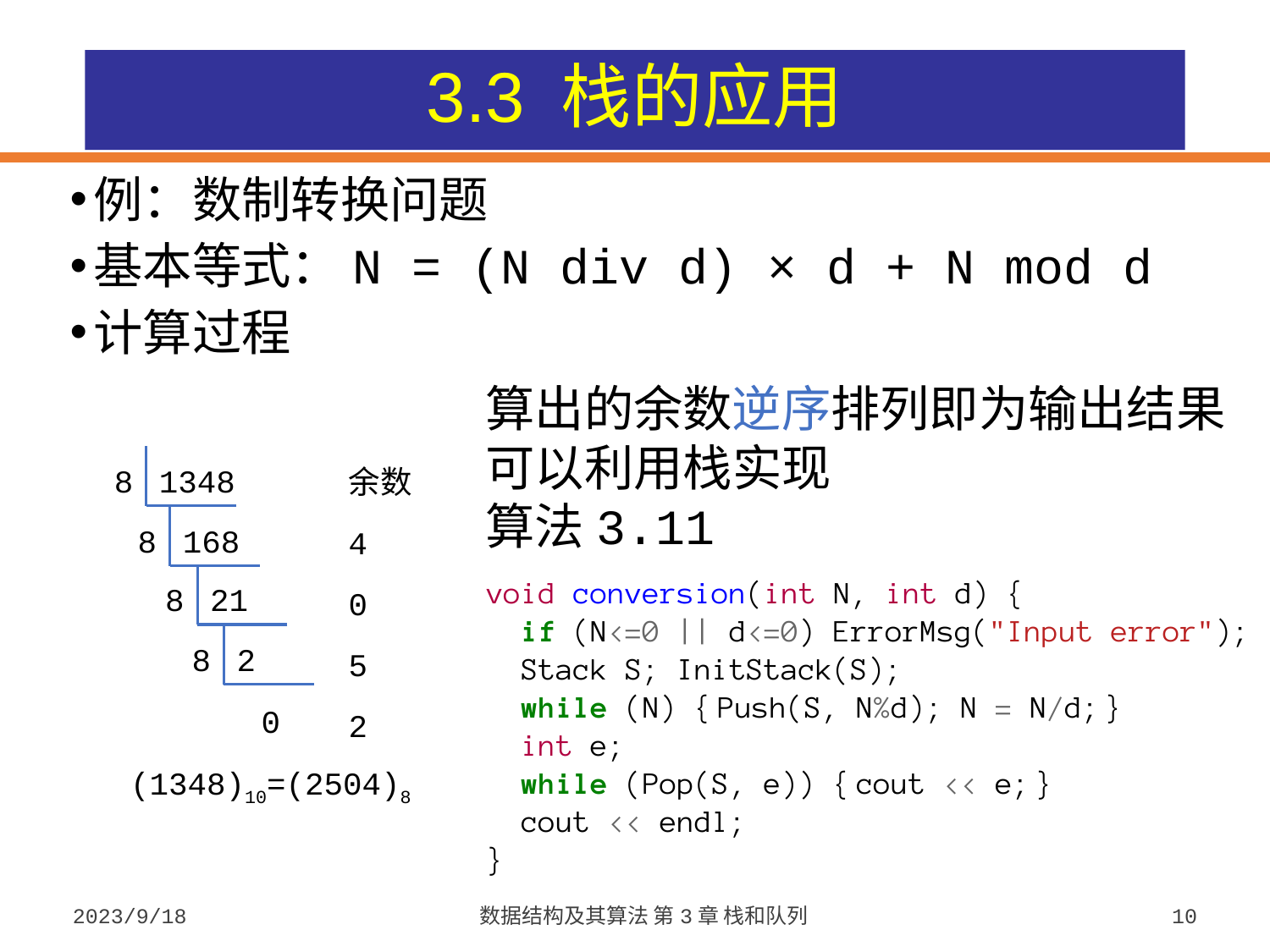

# 3.3 栈的应用
例：数制转换问题
基本等式：N = (N div d) × d + N mod d
计算过程
算出的余数逆序排列即为输出结果
可以利用栈实现
算法3.11
余数
4
0
5
2
8
1348
8
168
8
21
8
2
0
(1348)10=(2504)8
void conversion(int N, int d) {
  if (N<=0 || d<=0) ErrorMsg("Input error");
  Stack S; InitStack(S);
  while (N) { Push(S, N%d); N = N/d; }
  int e;
  while (Pop(S, e)) { cout << e; }
  cout << endl;
}
2023/9/18
数据结构及其算法 第3章 栈和队列
10